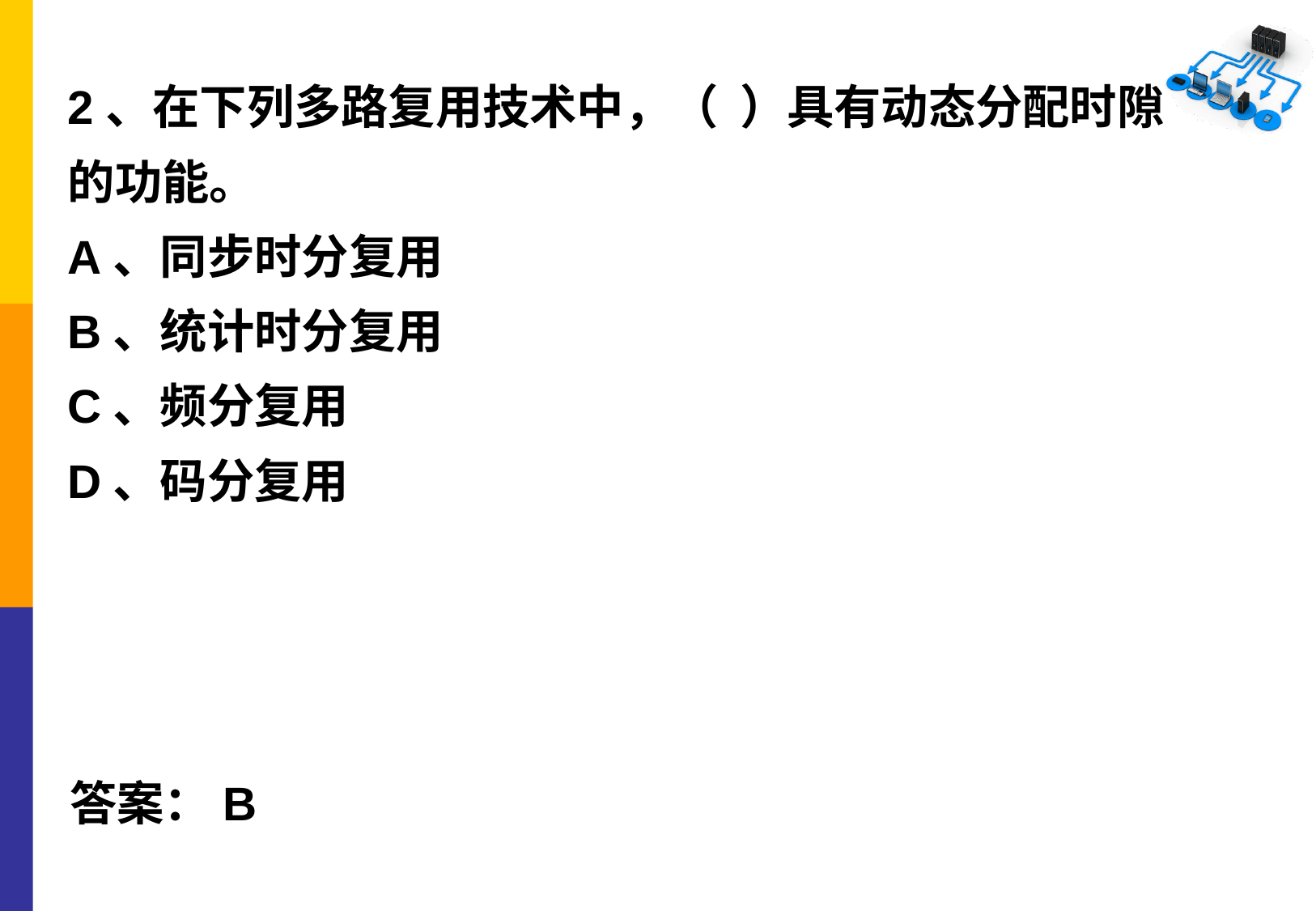

2、在下列多路复用技术中，（  ）具有动态分配时隙
的功能。
A、同步时分复用
B、统计时分复用
C、频分复用
D、码分复用
答案：B